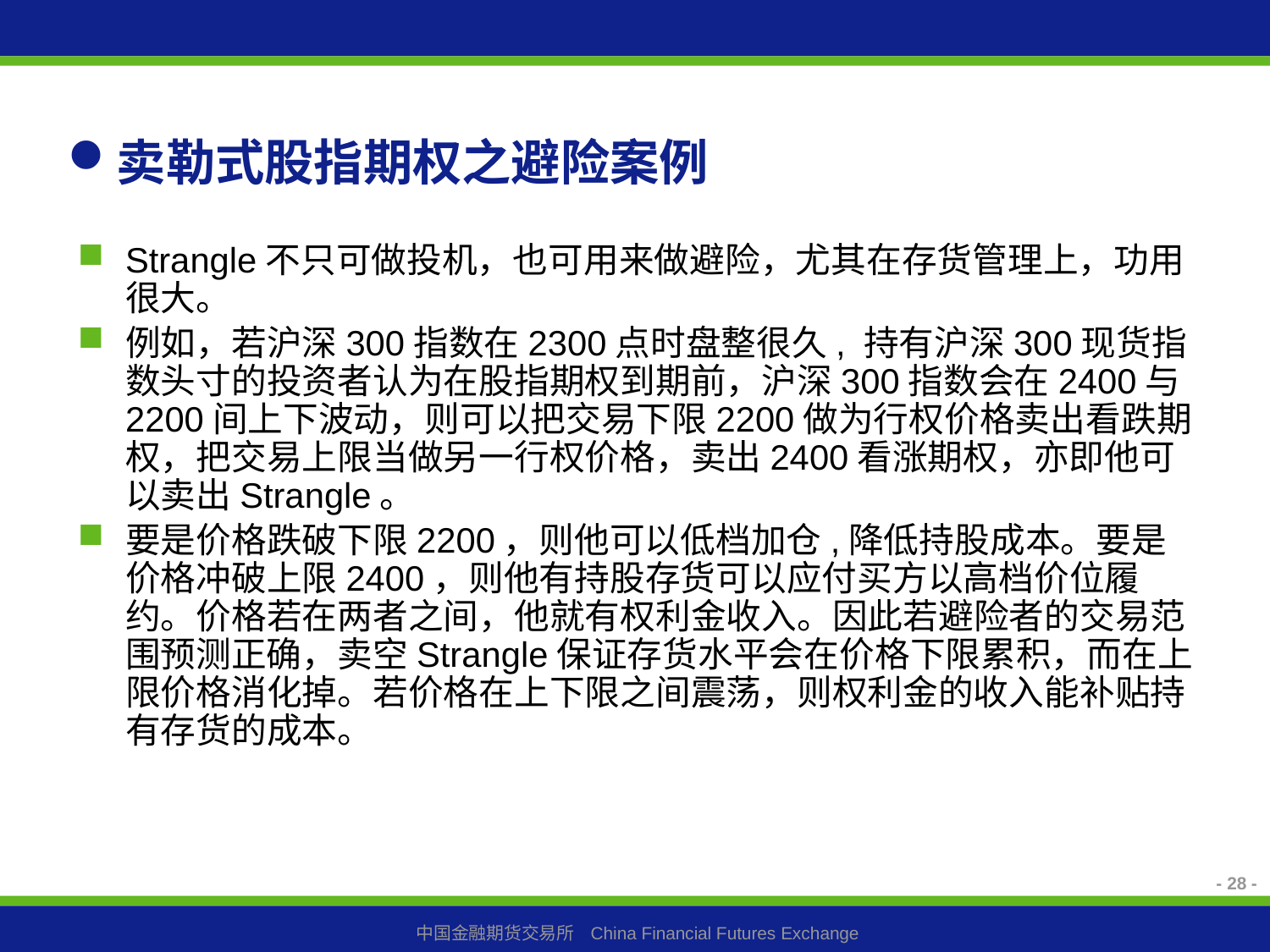

# 卖勒式股指期权之避险案例
Strangle不只可做投机，也可用来做避险，尤其在存货管理上，功用很大。
例如，若沪深300指数在2300点时盘整很久, 持有沪深300现货指数头寸的投资者认为在股指期权到期前，沪深300指数会在2400与2200间上下波动，则可以把交易下限2200做为行权价格卖出看跌期权，把交易上限当做另一行权价格，卖出2400看涨期权，亦即他可以卖出Strangle。
要是价格跌破下限2200，则他可以低档加仓,降低持股成本。要是价格冲破上限2400，则他有持股存货可以应付买方以高档价位履约。价格若在两者之间，他就有权利金收入。因此若避险者的交易范围预测正确，卖空Strangle保证存货水平会在价格下限累积，而在上限价格消化掉。若价格在上下限之间震荡，则权利金的收入能补贴持有存货的成本。
- 28 -